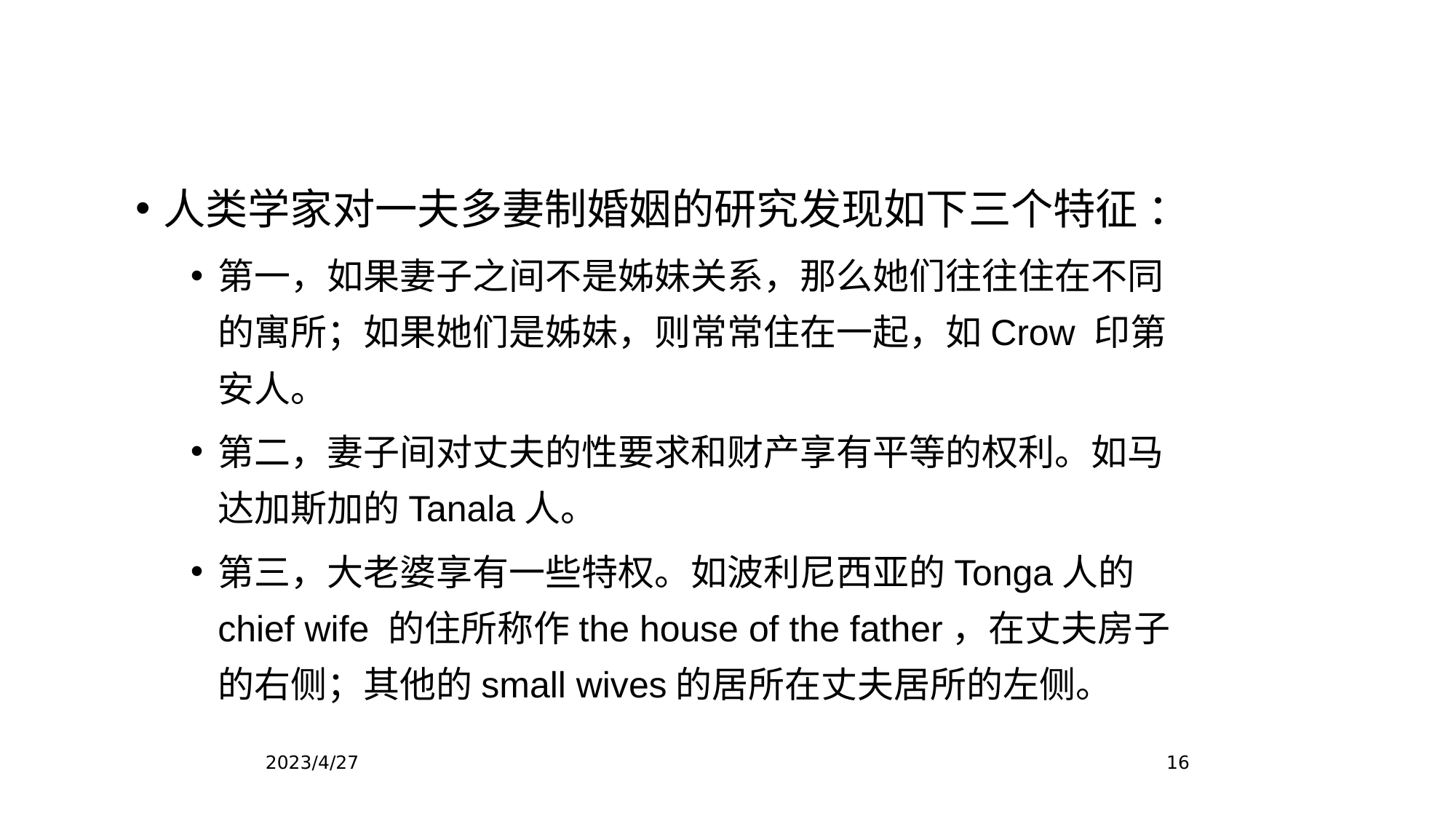

人类学家对一夫多妻制婚姻的研究发现如下三个特征 ：
第一，如果妻子之间不是姊妹关系，那么她们往往住在不同的寓所；如果她们是姊妹，则常常住在一起，如Crow 印第安人。
第二，妻子间对丈夫的性要求和财产享有平等的权利。如马达加斯加的Tanala人。
第三，大老婆享有一些特权。如波利尼西亚的Tonga人的chief wife 的住所称作the house of the father，在丈夫房子的右侧；其他的small wives的居所在丈夫居所的左侧。
2023/4/27
16